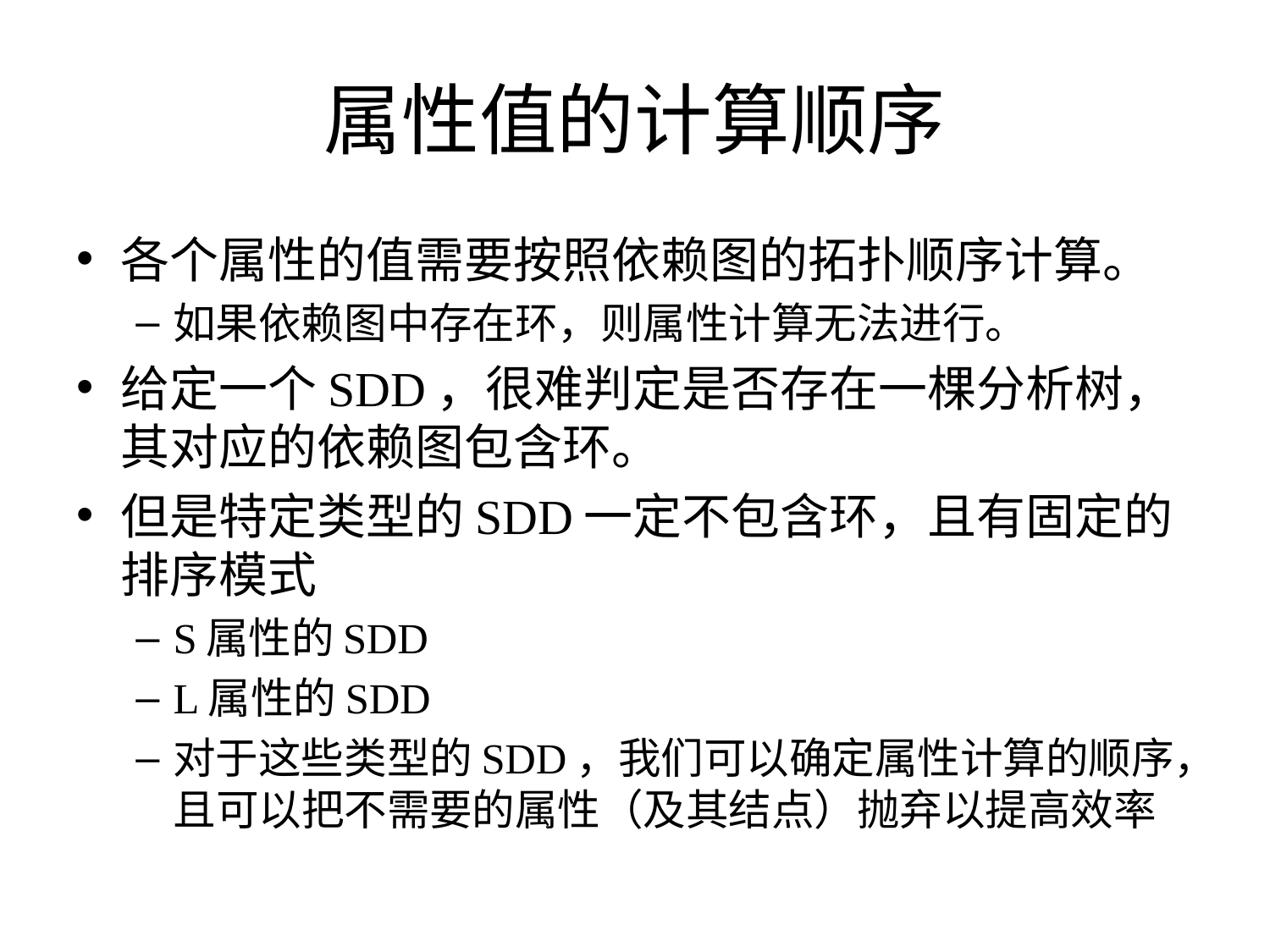

# 属性值的计算顺序
各个属性的值需要按照依赖图的拓扑顺序计算。
如果依赖图中存在环，则属性计算无法进行。
给定一个SDD，很难判定是否存在一棵分析树，其对应的依赖图包含环。
但是特定类型的SDD一定不包含环，且有固定的排序模式
S属性的SDD
L属性的SDD
对于这些类型的SDD，我们可以确定属性计算的顺序，且可以把不需要的属性（及其结点）抛弃以提高效率